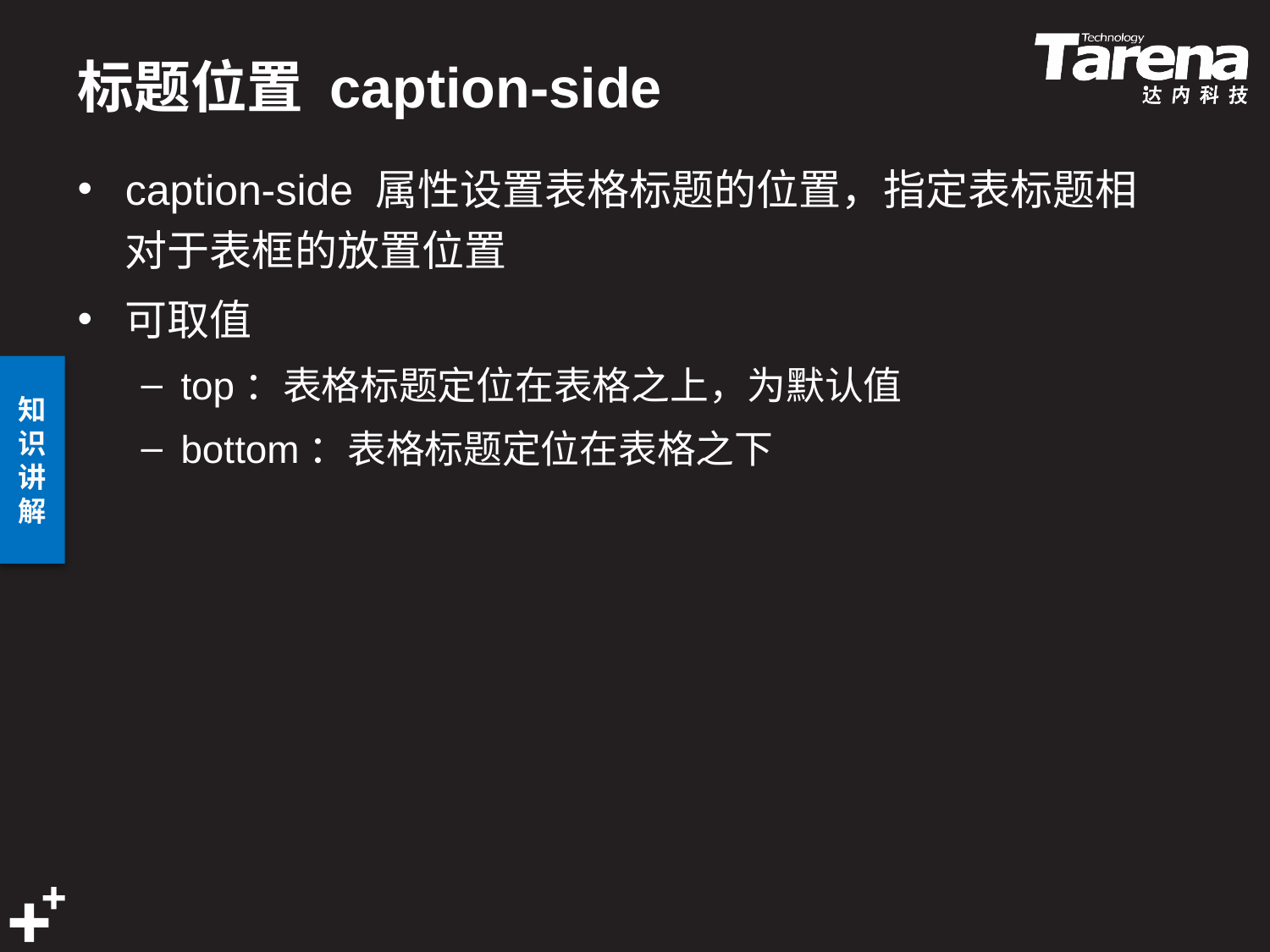

# 标题位置 caption-side
caption-side 属性设置表格标题的位置，指定表标题相对于表框的放置位置
可取值
top：表格标题定位在表格之上，为默认值
bottom：表格标题定位在表格之下